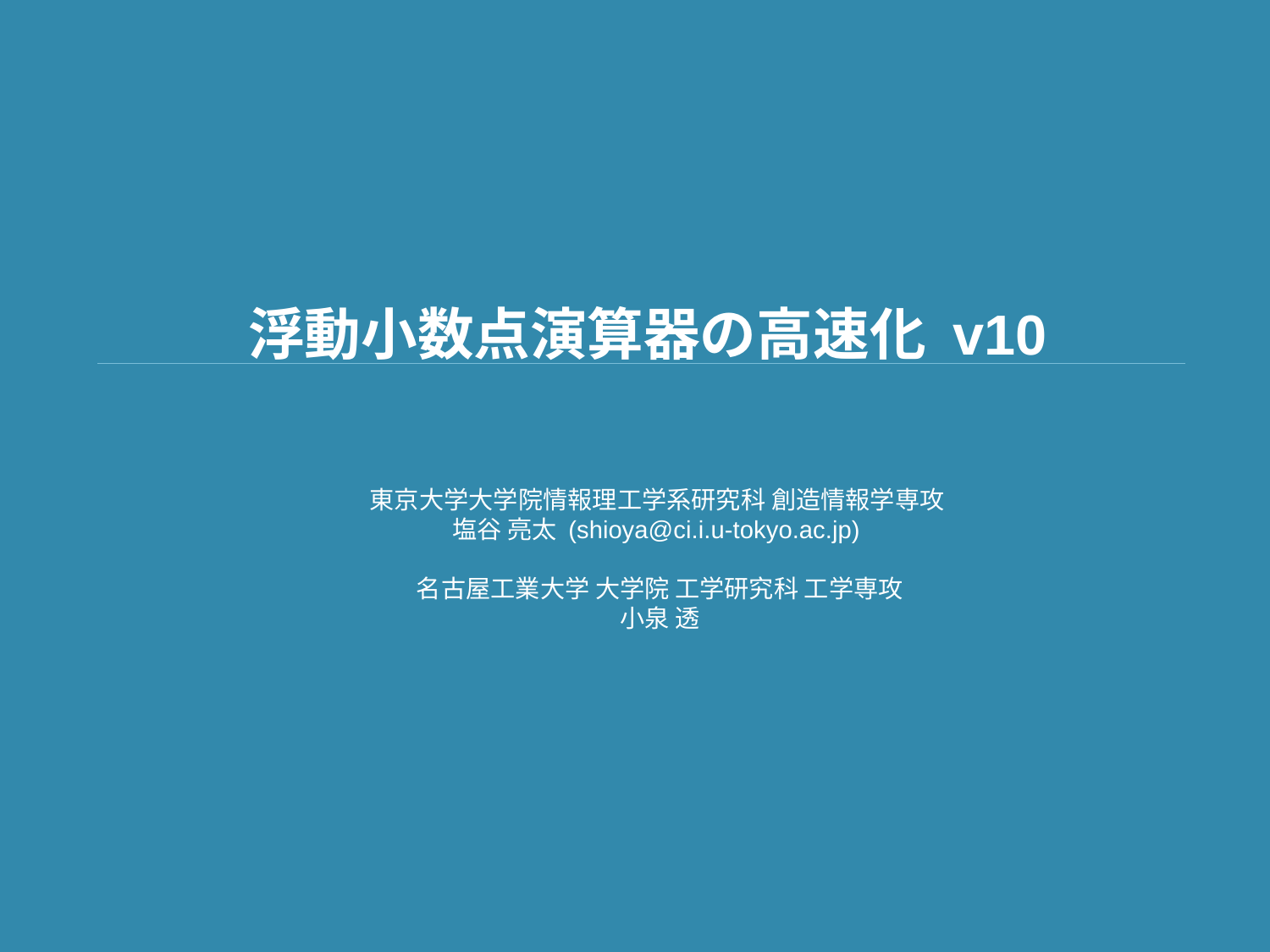

# 浮動小数点演算器の高速化 v10
東京大学大学院情報理工学系研究科 創造情報学専攻
塩谷 亮太 (shioya@ci.i.u-tokyo.ac.jp)
名古屋工業大学 大学院 工学研究科 工学専攻
小泉 透